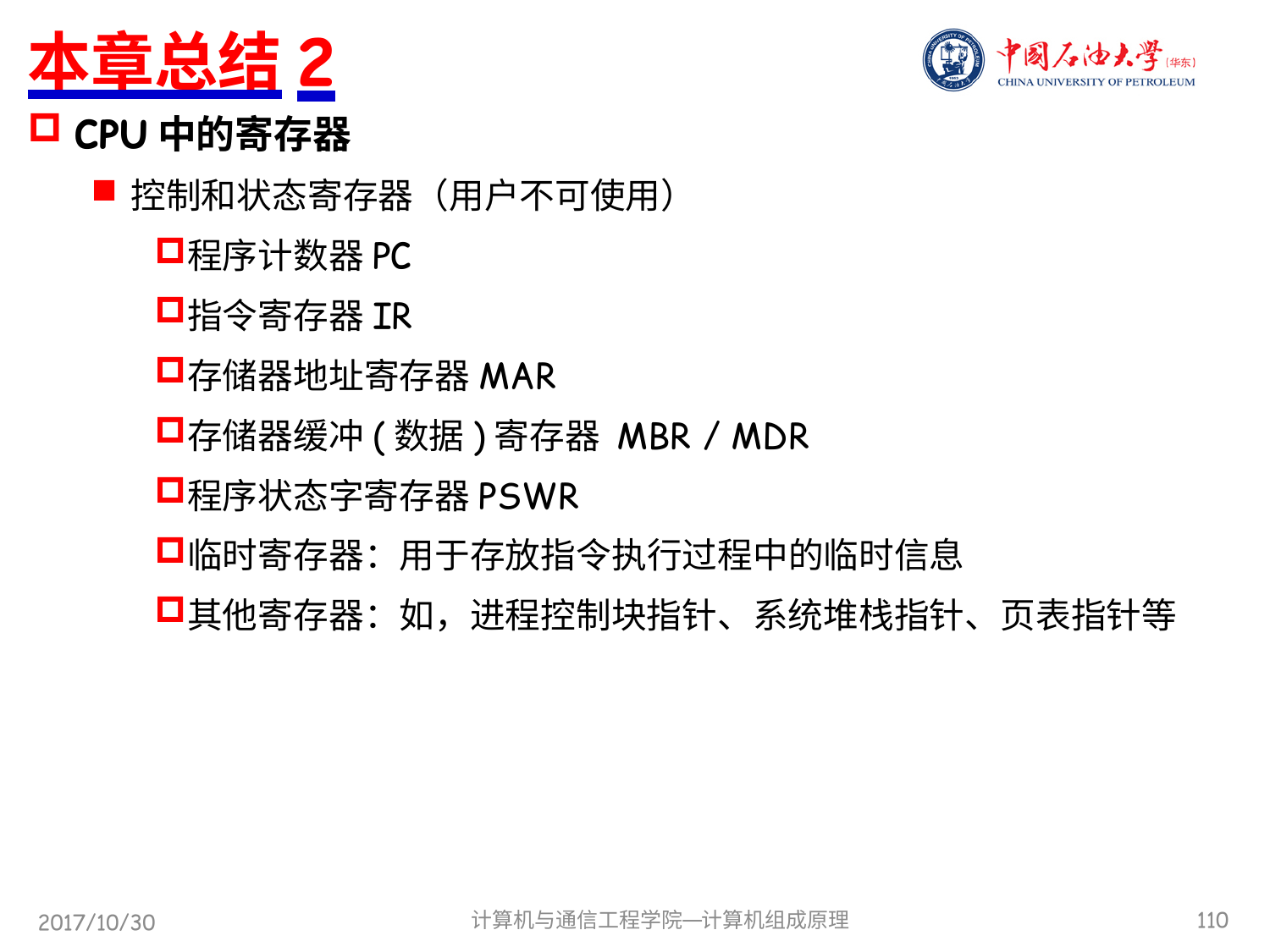

# 本章总结2
CPU中的寄存器
控制和状态寄存器（用户不可使用）
程序计数器PC
指令寄存器IR
存储器地址寄存器MAR
存储器缓冲(数据)寄存器 MBR / MDR
程序状态字寄存器PSWR
临时寄存器：用于存放指令执行过程中的临时信息
其他寄存器：如，进程控制块指针、系统堆栈指针、页表指针等
计算机与通信工程学院—计算机组成原理
110
2017/10/30